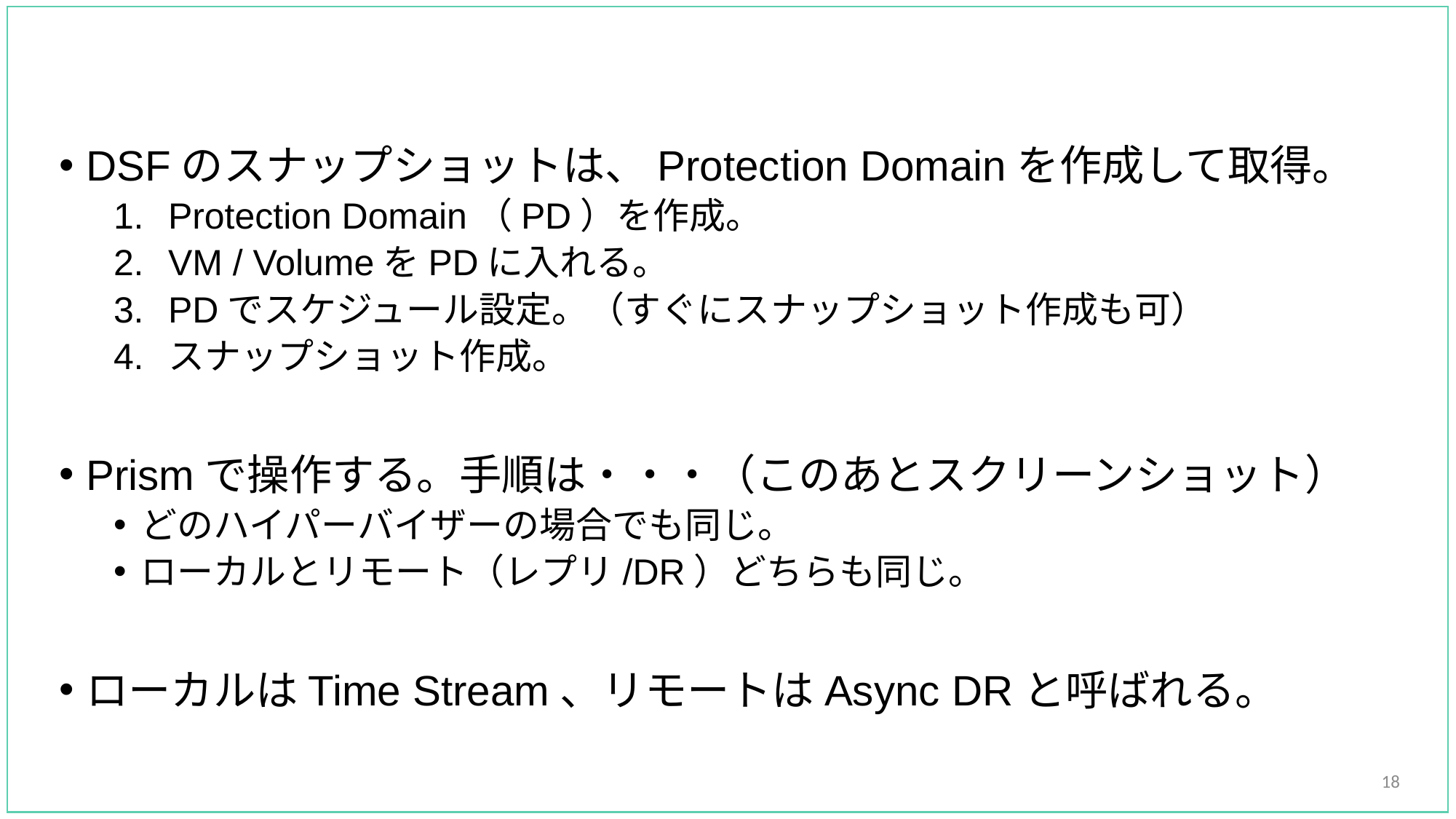

#
DSFのスナップショットは、Protection Domainを作成して取得。
Protection Domain（PD）を作成。
VM / VolumeをPDに入れる。
PDでスケジュール設定。（すぐにスナップショット作成も可）
スナップショット作成。

Prismで操作する。手順は・・・（このあとスクリーンショット）
どのハイパーバイザーの場合でも同じ。
ローカルとリモート（レプリ/DR）どちらも同じ。

ローカルはTime Stream、リモートはAsync DRと呼ばれる。
18